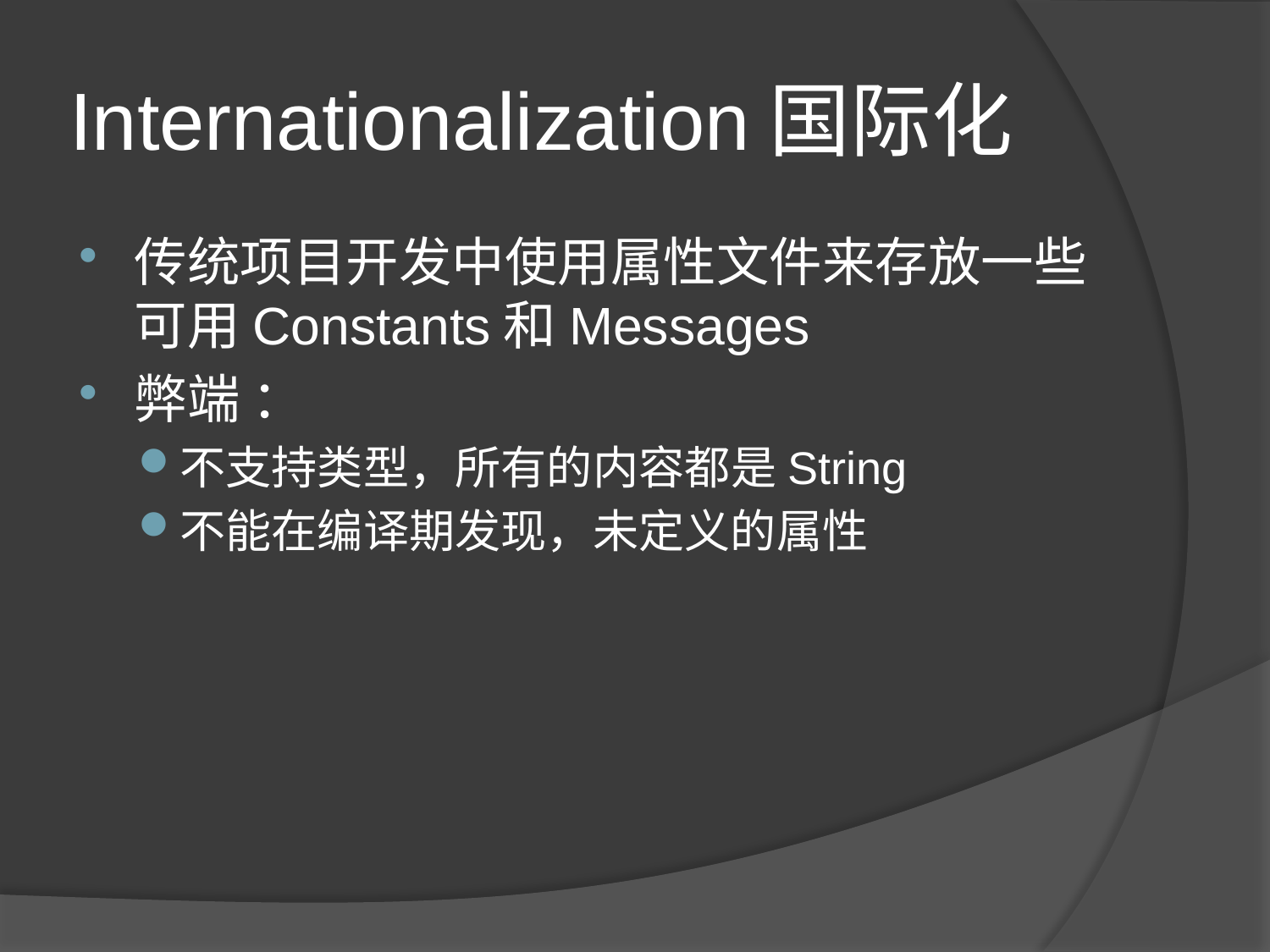

# Internationalization国际化
传统项目开发中使用属性文件来存放一些可用Constants和Messages
弊端 ：
不支持类型，所有的内容都是String
不能在编译期发现，未定义的属性